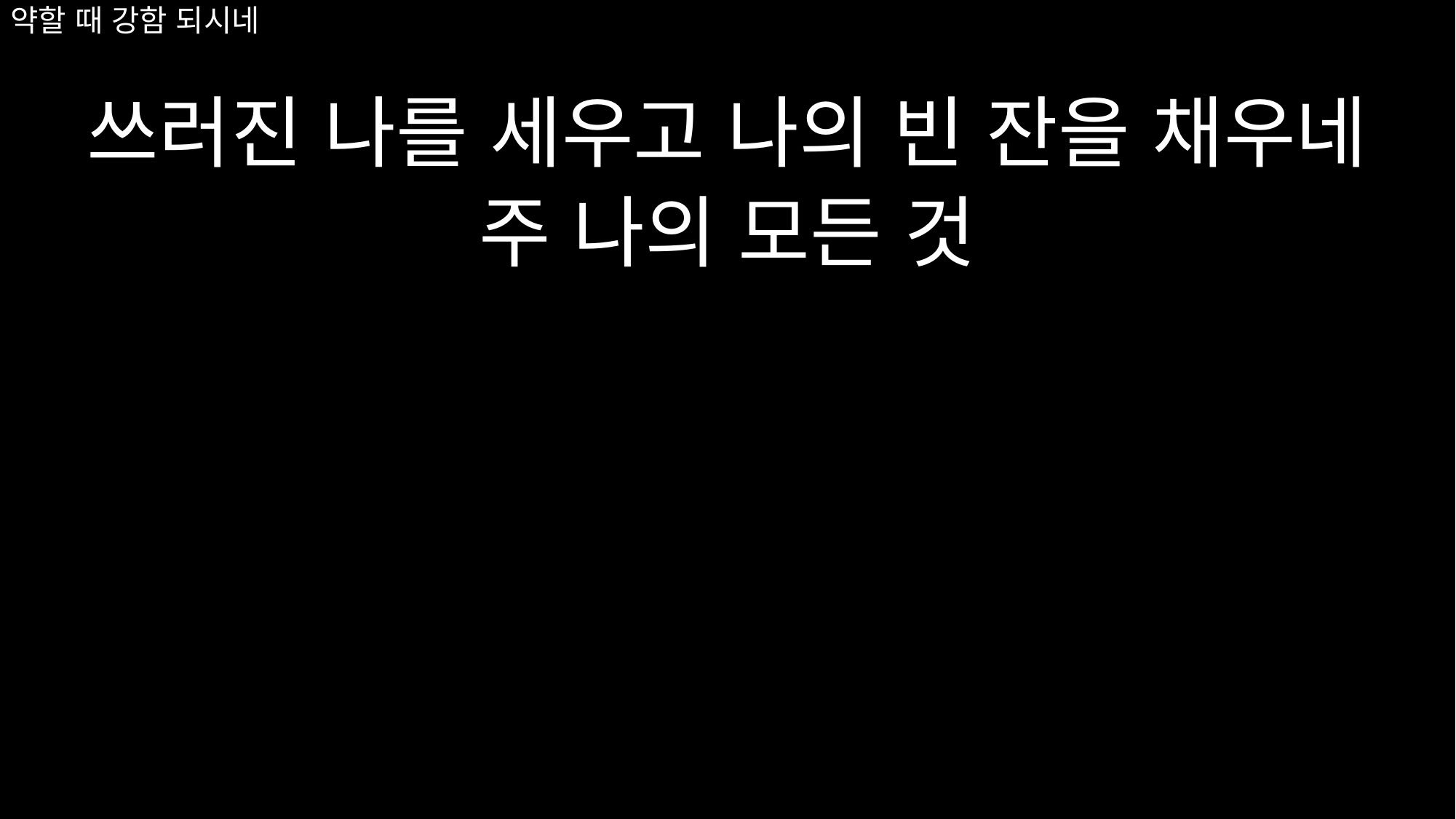

# 약할 때 강함 되시네
쓰러진 나를 세우고 나의 빈 잔을 채우네
주 나의 모든 것